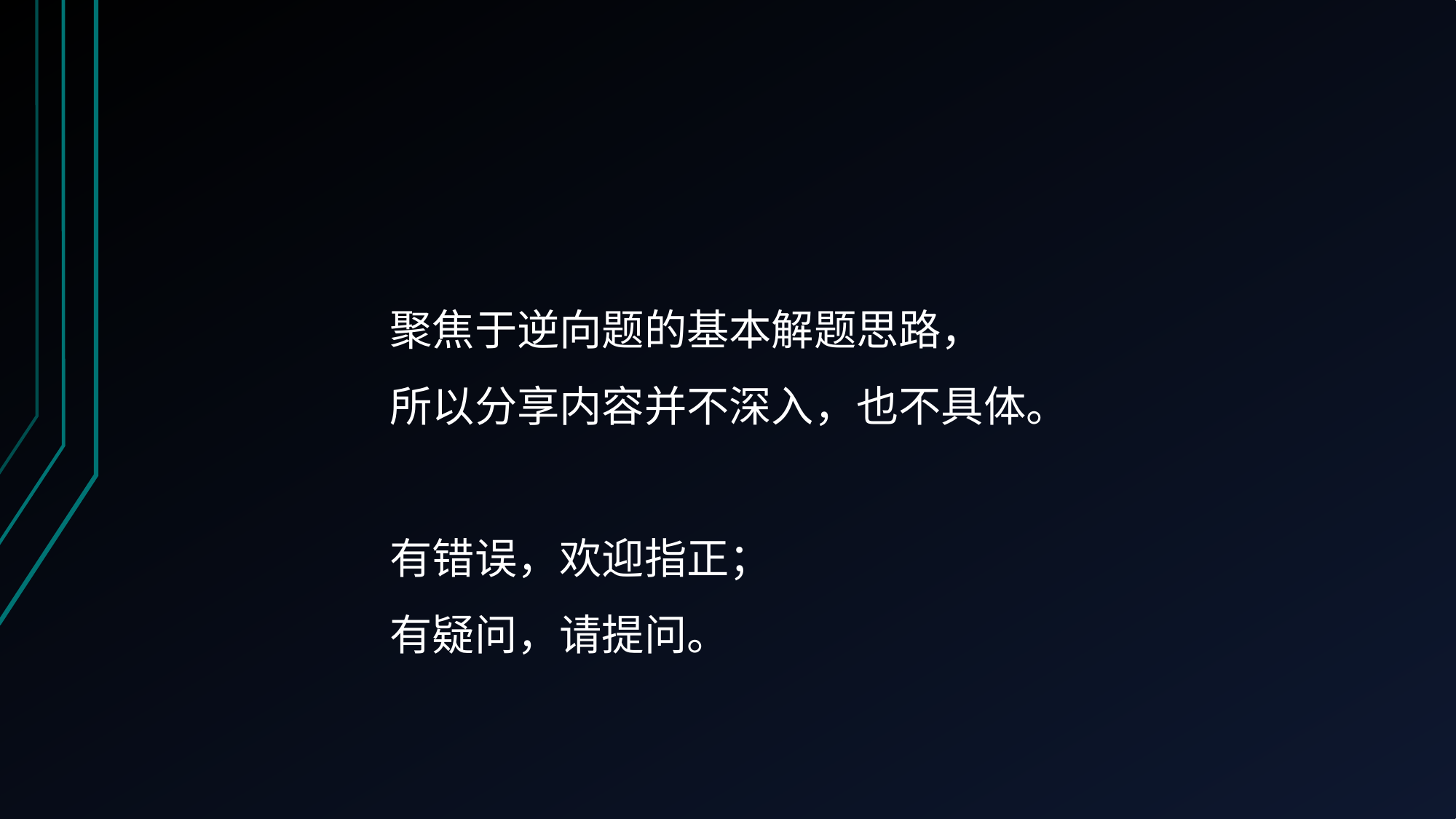

聚焦于逆向题的基本解题思路，
所以分享内容并不深入，也不具体。

有错误，欢迎指正；
有疑问，请提问。